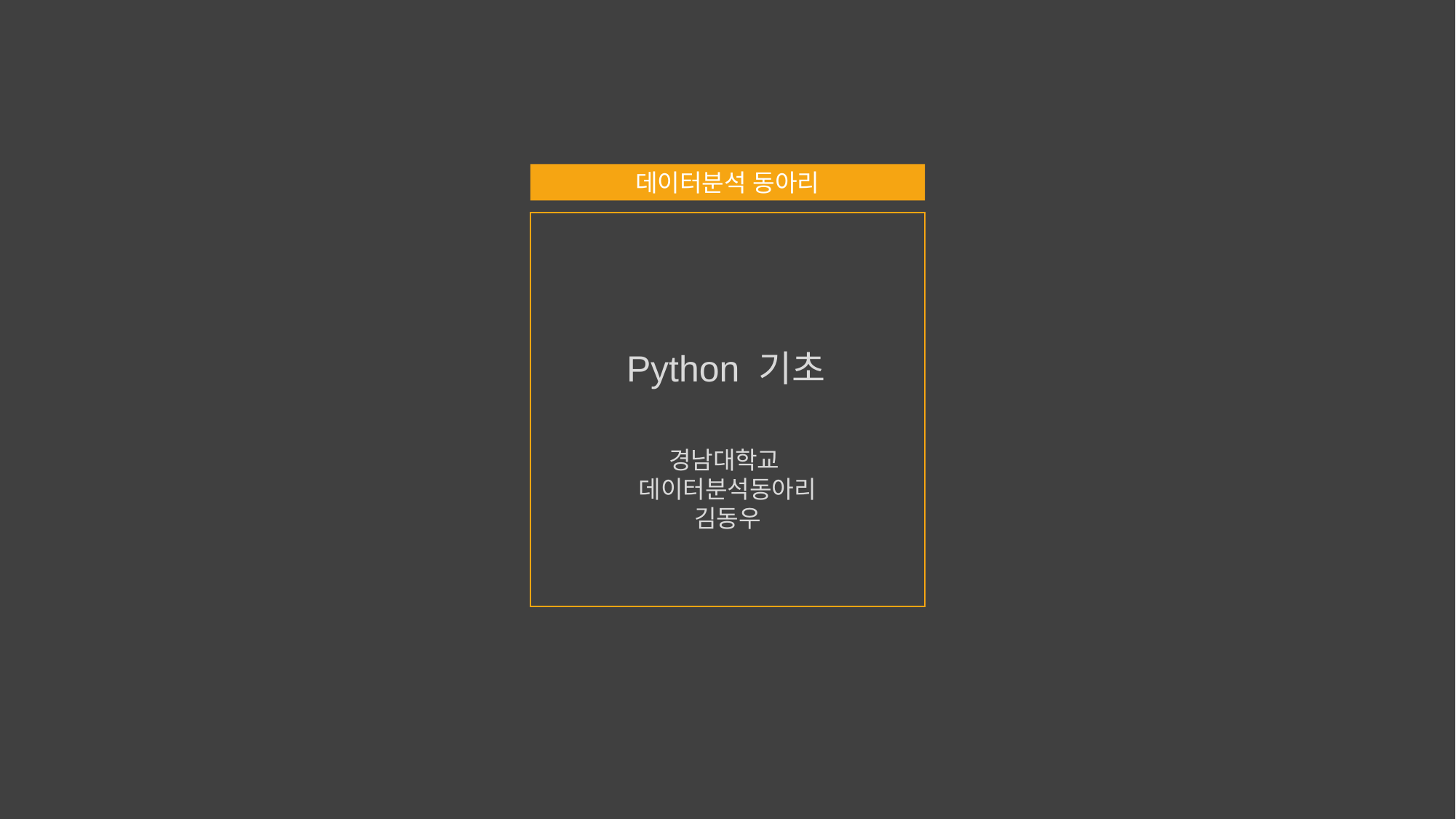

데이터분석 동아리

Python 기초
경남대학교
데이터분석동아리
김동우